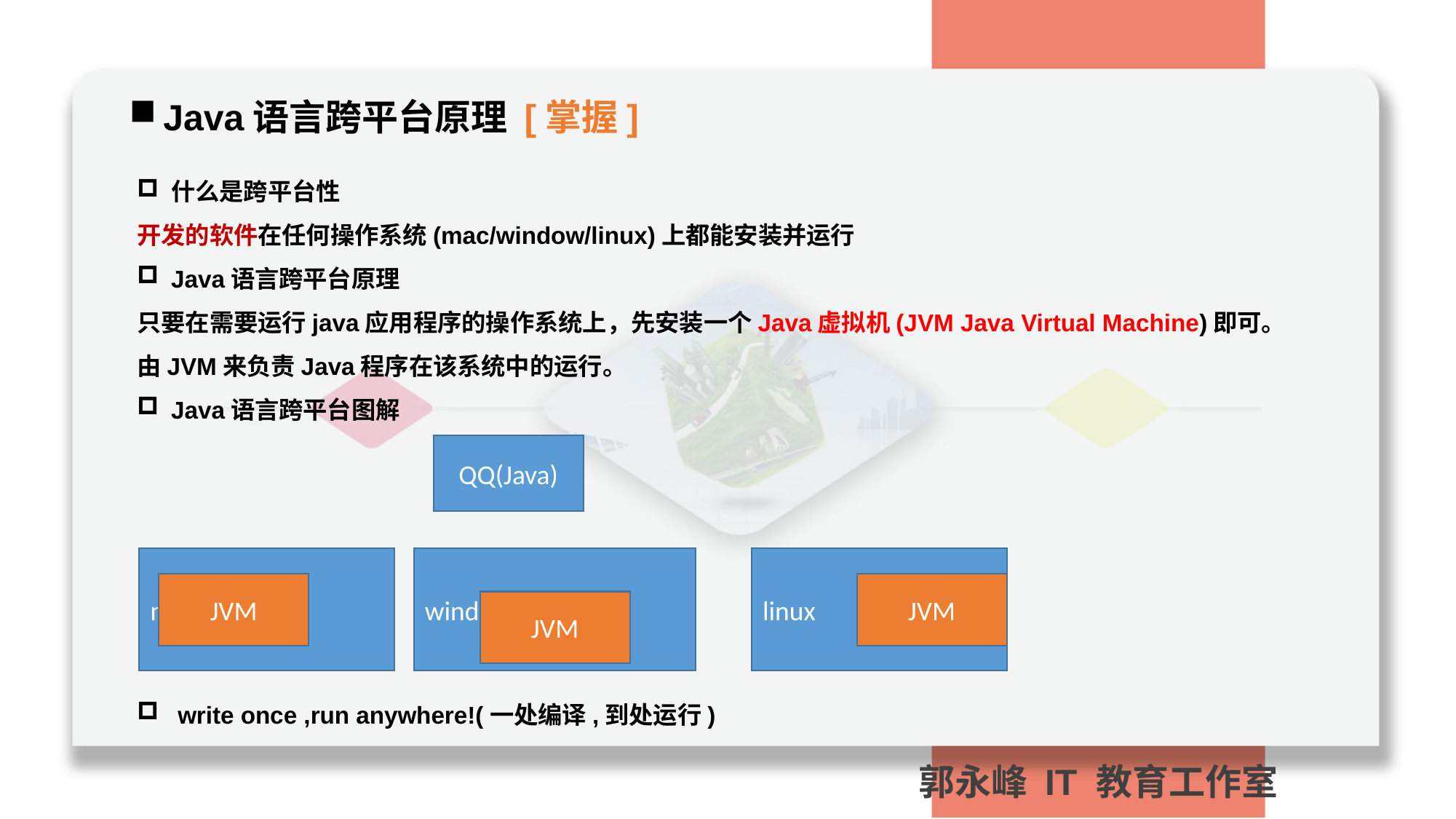

Java语言跨平台原理 [掌握]
什么是跨平台性
开发的软件在任何操作系统(mac/window/linux)上都能安装并运行
Java语言跨平台原理
只要在需要运行java应用程序的操作系统上，先安装一个Java虚拟机(JVM Java Virtual Machine)即可。由JVM来负责Java程序在该系统中的运行。
Java语言跨平台图解

 write once ,run anywhere!(一处编译,到处运行)
QQ(Java)
mac
windows
linux
JVM
JVM
JVM